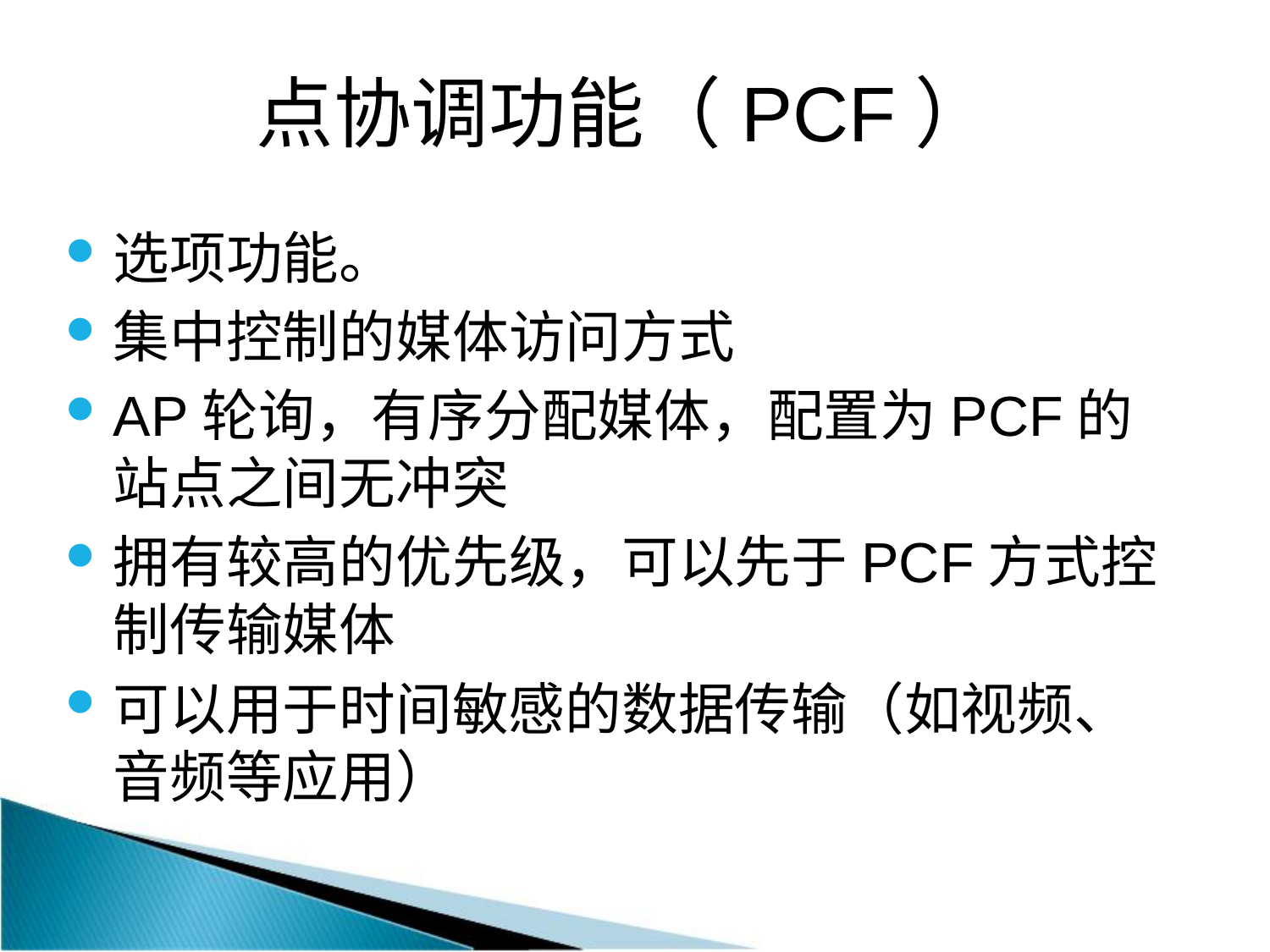

点协调功能（PCF）
选项功能。
集中控制的媒体访问方式
AP轮询，有序分配媒体，配置为PCF的站点之间无冲突
拥有较高的优先级，可以先于PCF方式控制传输媒体
可以用于时间敏感的数据传输（如视频、音频等应用）